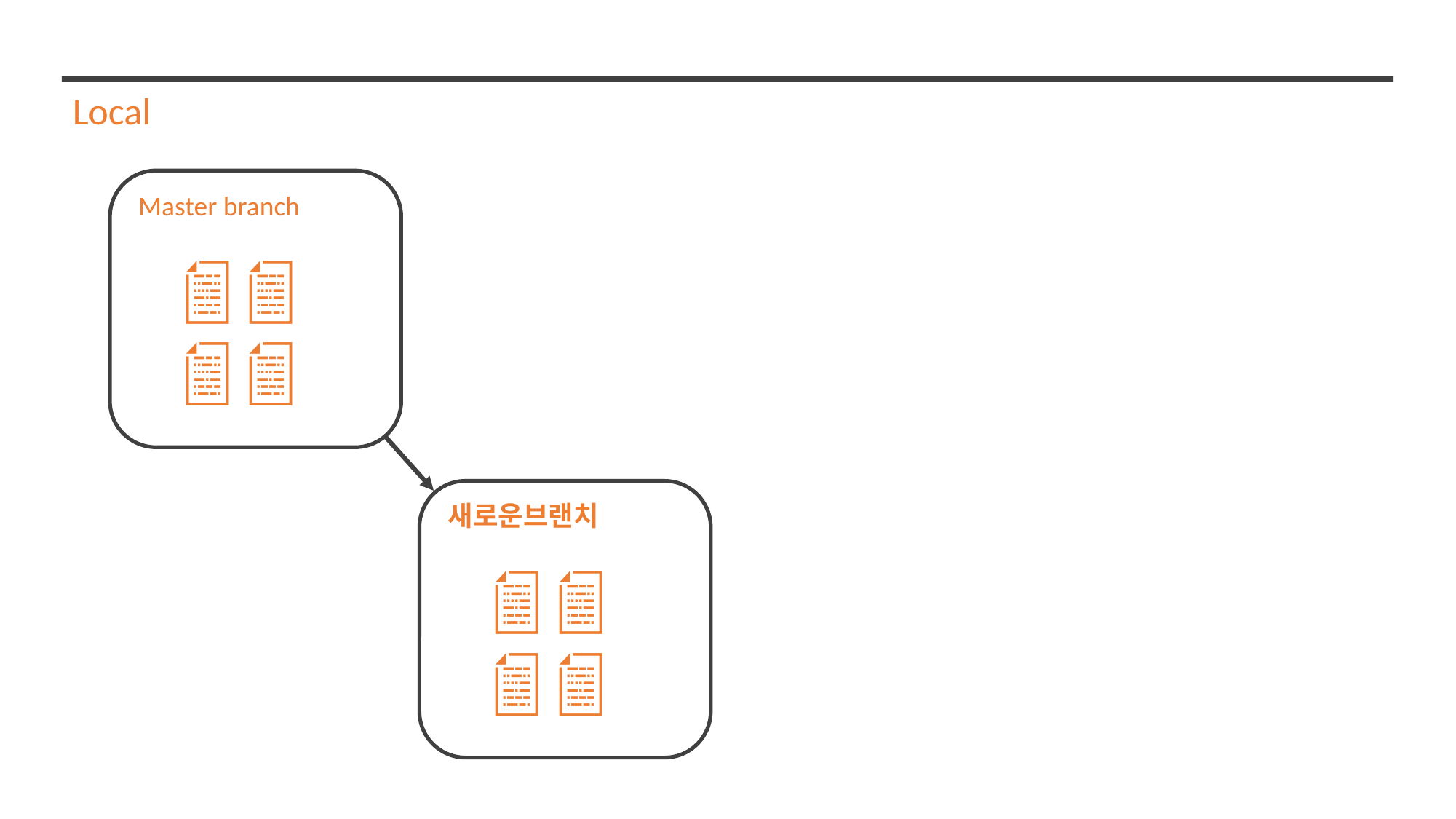

Local

Master branch
📄 📄
📄 📄

새로운브랜치
📄 📄
📄 📄